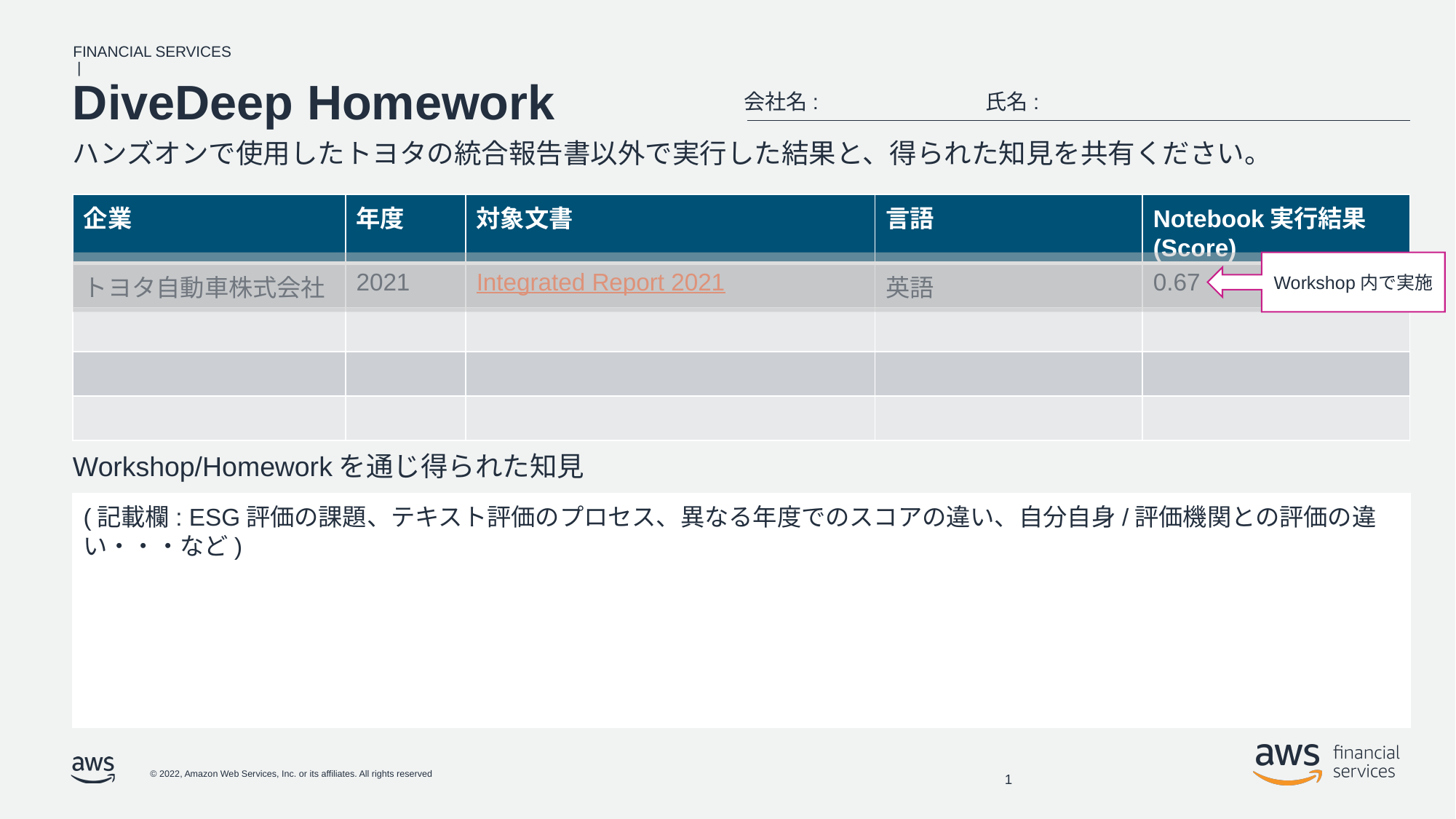

# DiveDeep Homework
会社名:                           氏名:
ハンズオンで使用したトヨタの統合報告書以外で実行した結果と、得られた知見を共有ください。
| 企業 | 年度 | 対象文書 | 言語 | Notebook実行結果(Score) |
| --- | --- | --- | --- | --- |
| トヨタ自動車株式会社 | 2021 | Integrated Report 2021 | 英語 | 0.67 |
|  |  |  |  |  |
|  |  |  |  |  |
|  |  |  |  |  |

Workshop内で実施
Workshop/Homeworkを通じ得られた知見

(記載欄: ESG評価の課題、テキスト評価のプロセス、異なる年度でのスコアの違い、自分自身/評価機関との評価の違い・・・など)

1